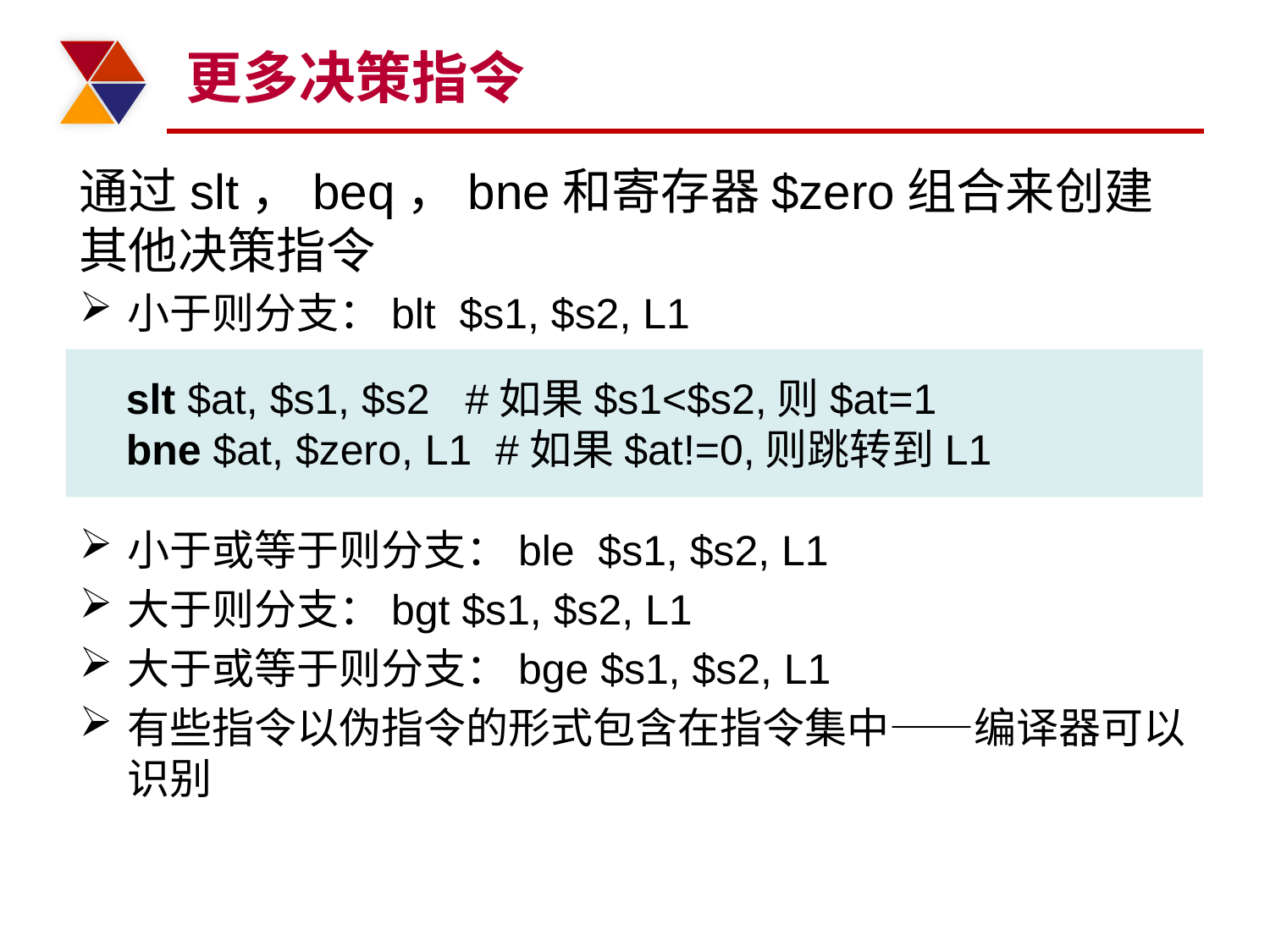

# 更多决策指令
通过slt，beq，bne和寄存器$zero组合来创建其他决策指令
小于则分支：blt  $s1, $s2, L1

小于或等于则分支：ble  $s1, $s2, L1
大于则分支：bgt $s1, $s2, L1
大于或等于则分支：bge $s1, $s2, L1
有些指令以伪指令的形式包含在指令集中——编译器可以识别

    slt $at, $s1, $s2   #如果$s1<$s2,则$at=1
    bne $at, $zero, L1  #如果$at!=0,则跳转到L1